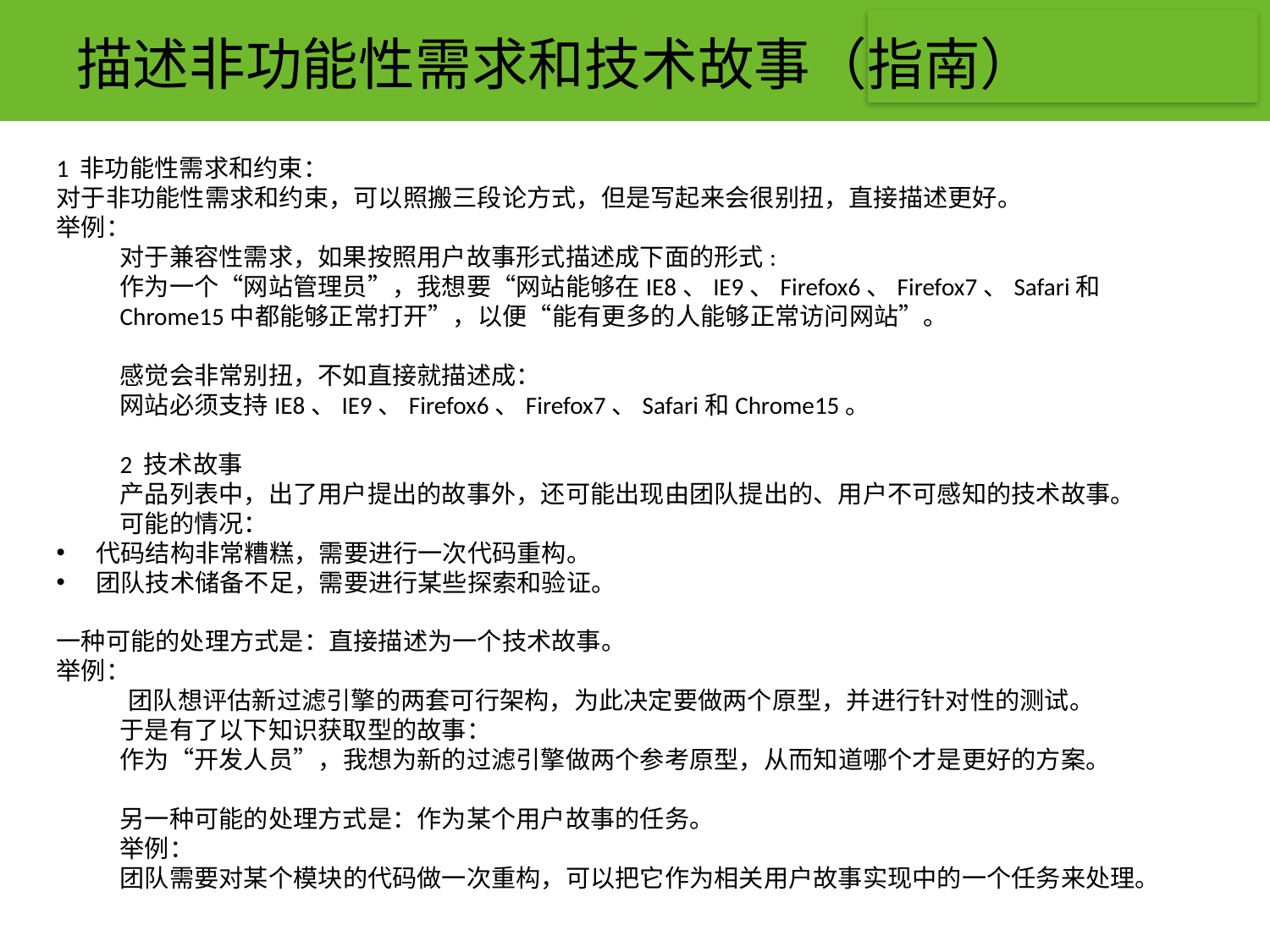

# 描述非功能性需求和技术故事（指南）
1 非功能性需求和约束：
对于非功能性需求和约束，可以照搬三段论方式，但是写起来会很别扭，直接描述更好。
举例：
对于兼容性需求，如果按照用户故事形式描述成下面的形式:
作为一个“网站管理员”，我想要“网站能够在IE8、IE9、Firefox6、Firefox7、Safari和Chrome15中都能够正常打开”，以便“能有更多的人能够正常访问网站”。

感觉会非常别扭，不如直接就描述成：
网站必须支持IE8、IE9、Firefox6、Firefox7、Safari和Chrome15。

2 技术故事
产品列表中，出了用户提出的故事外，还可能出现由团队提出的、用户不可感知的技术故事。
可能的情况：
代码结构非常糟糕，需要进行一次代码重构。
团队技术储备不足，需要进行某些探索和验证。

一种可能的处理方式是：直接描述为一个技术故事。
举例：
            团队想评估新过滤引擎的两套可行架构，为此决定要做两个原型，并进行针对性的测试。
于是有了以下知识获取型的故事：
作为“开发人员”，我想为新的过滤引擎做两个参考原型，从而知道哪个才是更好的方案。

另一种可能的处理方式是：作为某个用户故事的任务。
举例：
团队需要对某个模块的代码做一次重构，可以把它作为相关用户故事实现中的一个任务来处理。